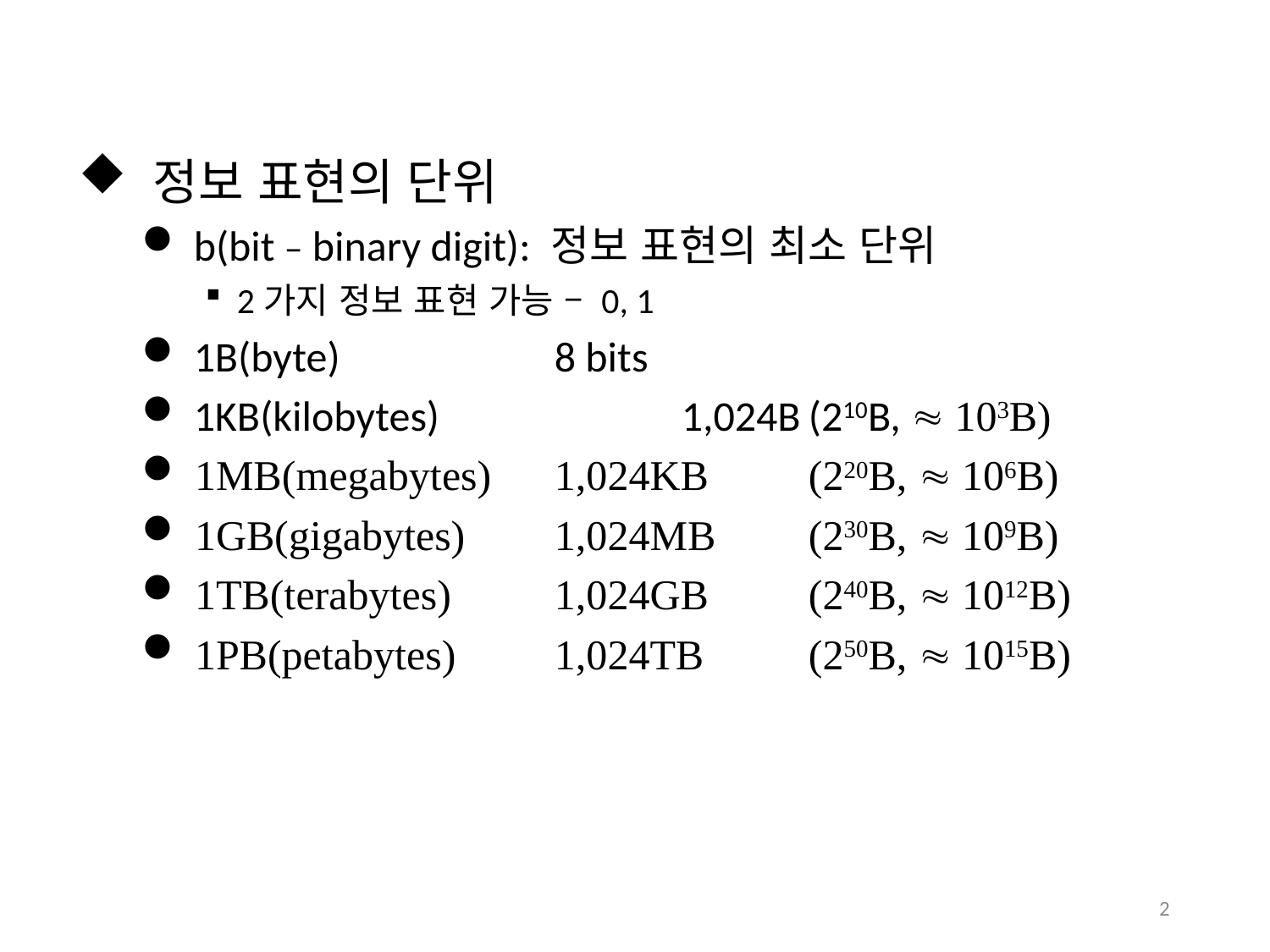

정보 표현의 단위
 b(bit – binary digit): 정보 표현의 최소 단위
2가지 정보 표현 가능 – 0, 1
 1B(byte) 		8 bits
 1KB(kilobytes)		1,024B	(210B, ≈ 103B)
 1MB(megabytes)	1,024KB	(220B, ≈ 106B)
 1GB(gigabytes)	1,024MB	(230B, ≈ 109B)
 1TB(terabytes)	1,024GB	(240B, ≈ 1012B)
 1PB(petabytes)	1,024TB	(250B, ≈ 1015B)
2